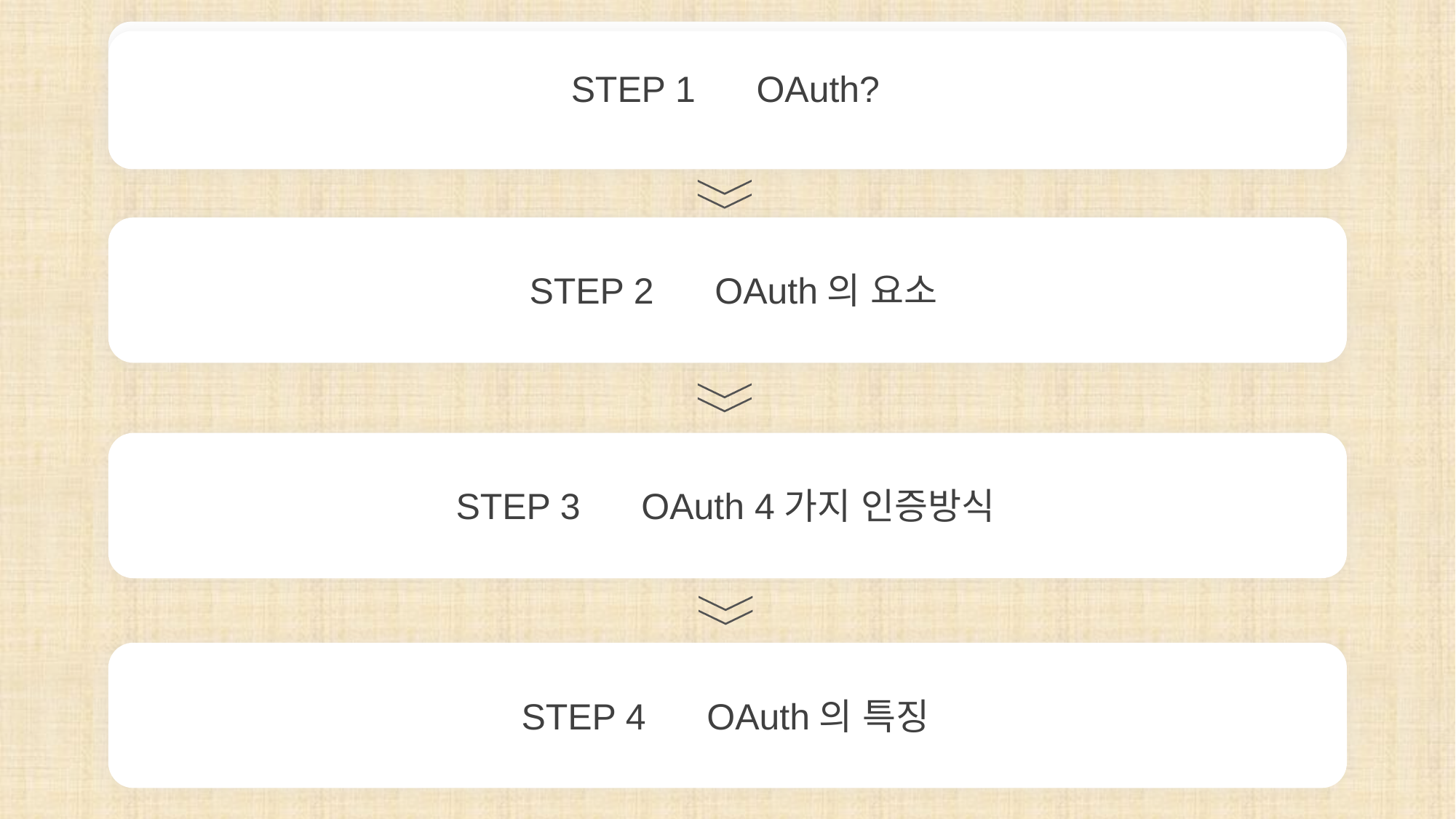

STEP 1      BASIC AUTHENTICATION?
STEP 1      OAuth?

STEP 2      OAuth의 요소

STEP 3      OAuth 4가지 인증방식

STEP 4      OAuth의 특징